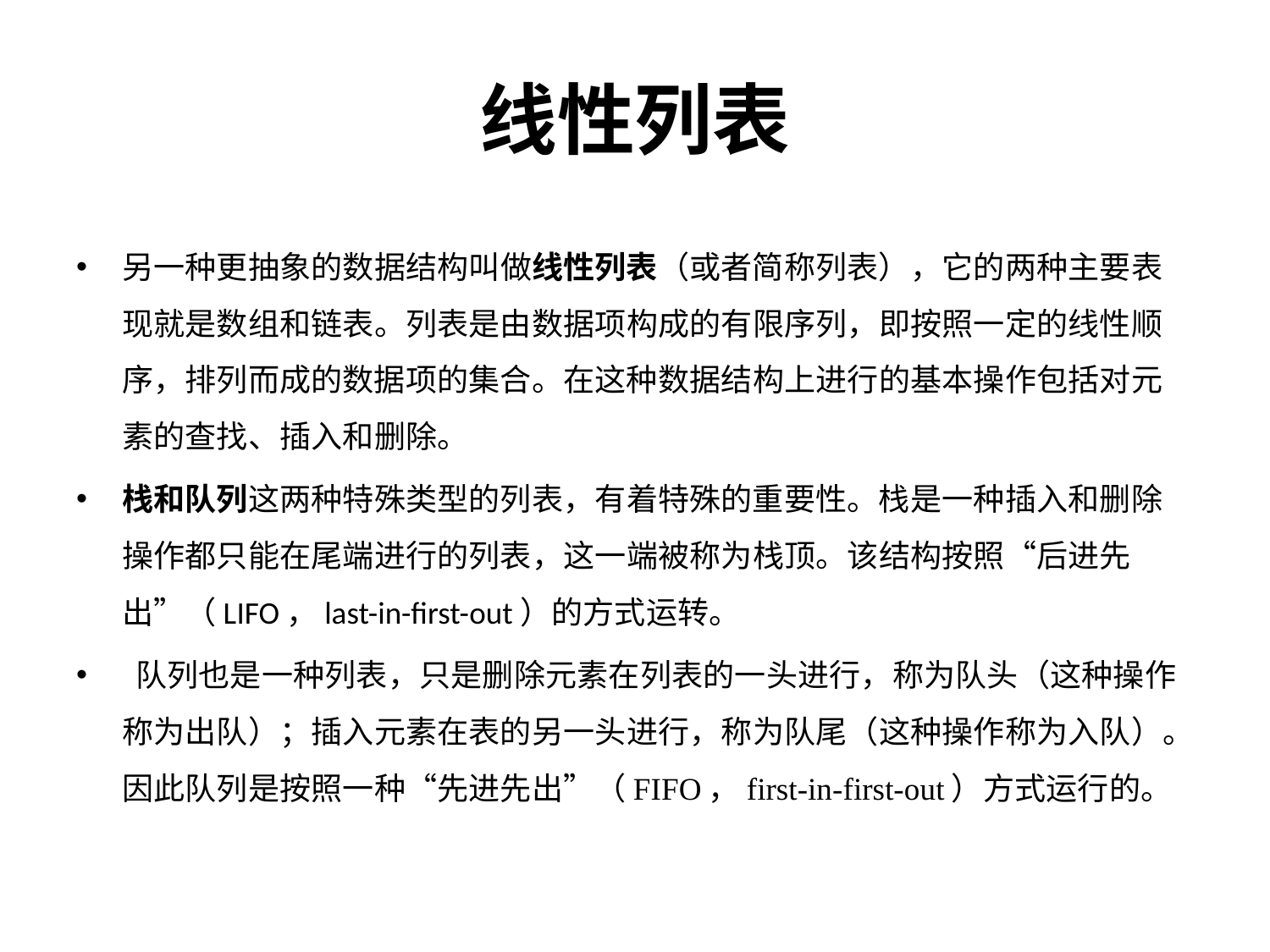

# 线性列表
另一种更抽象的数据结构叫做线性列表（或者简称列表），它的两种主要表现就是数组和链表。列表是由数据项构成的有限序列，即按照一定的线性顺序，排列而成的数据项的集合。在这种数据结构上进行的基本操作包括对元素的查找、插入和删除。
栈和队列这两种特殊类型的列表，有着特殊的重要性。栈是一种插入和删除操作都只能在尾端进行的列表，这一端被称为栈顶。该结构按照“后进先出”（LIFO，last-in-first-out）的方式运转。
 队列也是一种列表，只是删除元素在列表的一头进行，称为队头（这种操作称为出队）；插入元素在表的另一头进行，称为队尾（这种操作称为入队）。因此队列是按照一种“先进先出”（FIFO，first-in-first-out）方式运行的。